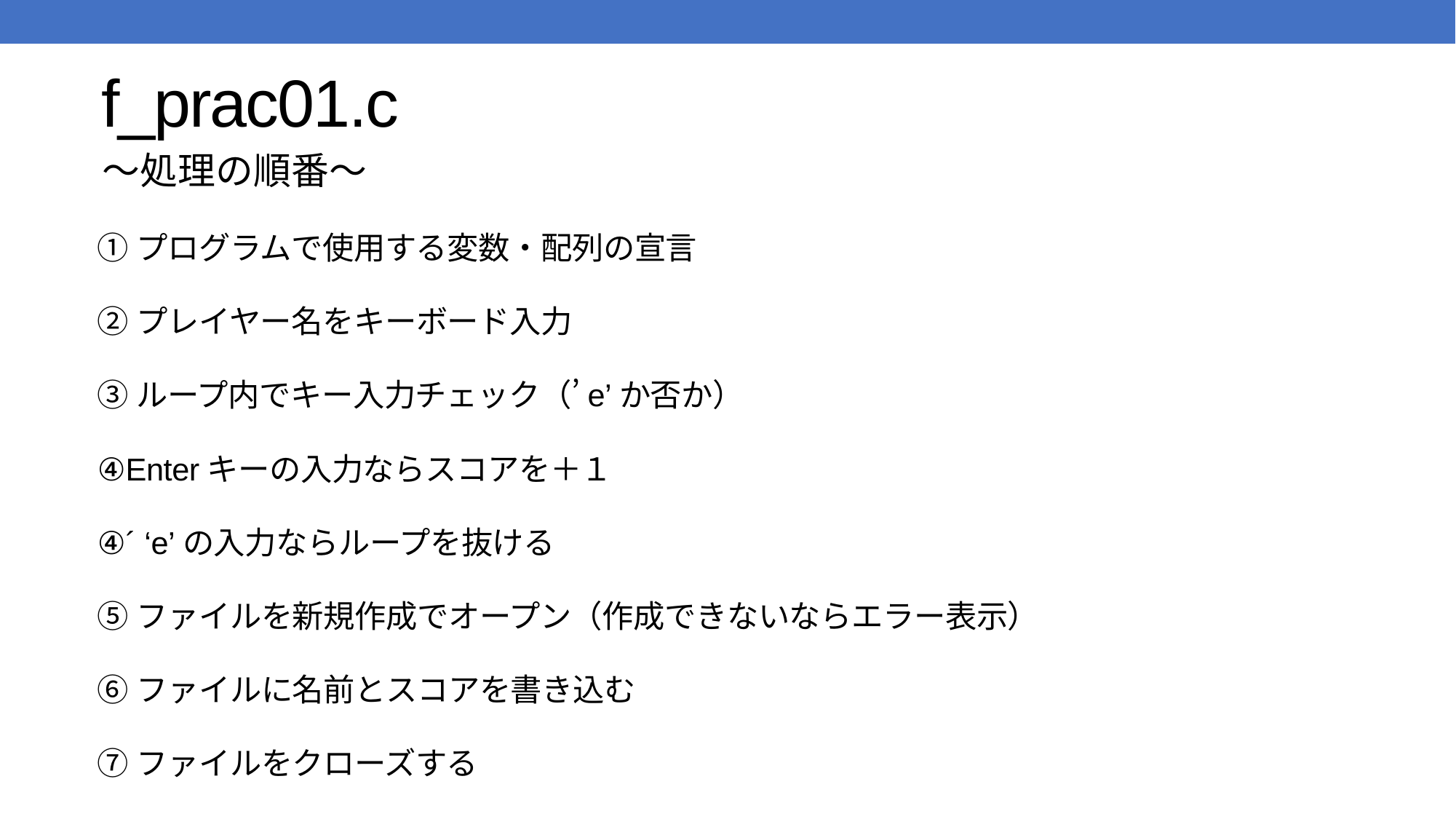

# f_prac01.c
　　～処理の順番～
①プログラムで使用する変数・配列の宣言
②プレイヤー名をキーボード入力
③ループ内でキー入力チェック（’e’か否か）
④Enterキーの入力ならスコアを＋１
④´ ‘e’の入力ならループを抜ける
⑤ファイルを新規作成でオープン（作成できないならエラー表示）
⑥ファイルに名前とスコアを書き込む
⑦ファイルをクローズする